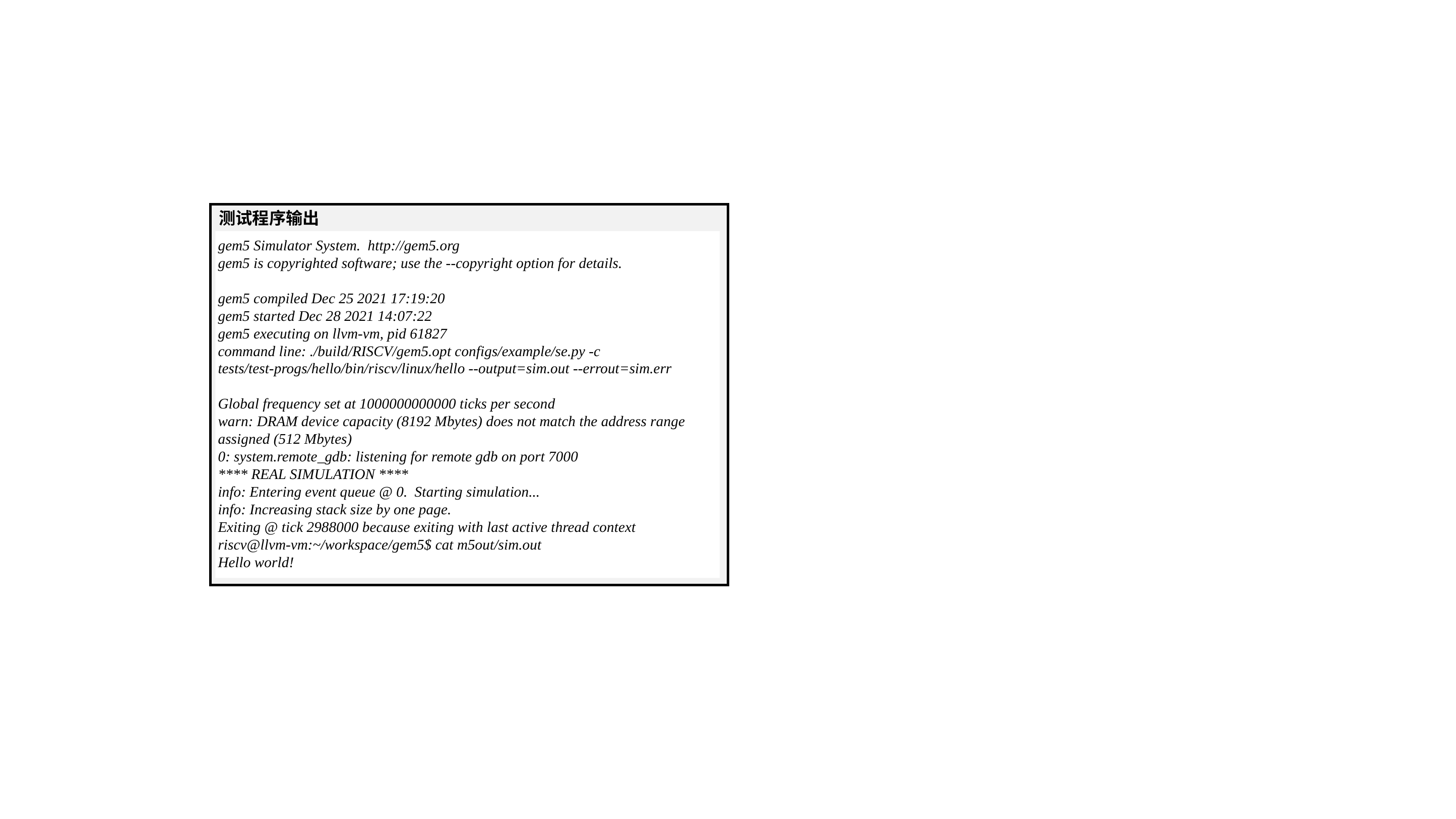

测试程序输出

gem5 Simulator System.  http://gem5.org
gem5 is copyrighted software; use the --copyright option for details.

gem5 compiled Dec 25 2021 17:19:20
gem5 started Dec 28 2021 14:07:22
gem5 executing on llvm-vm, pid 61827
command line: ./build/RISCV/gem5.opt configs/example/se.py -c tests/test-progs/hello/bin/riscv/linux/hello --output=sim.out --errout=sim.err

Global frequency set at 1000000000000 ticks per second
warn: DRAM device capacity (8192 Mbytes) does not match the address range assigned (512 Mbytes)
0: system.remote_gdb: listening for remote gdb on port 7000
**** REAL SIMULATION ****
info: Entering event queue @ 0.  Starting simulation...
info: Increasing stack size by one page.
Exiting @ tick 2988000 because exiting with last active thread context
riscv@llvm-vm:~/workspace/gem5$ cat m5out/sim.out
Hello world!